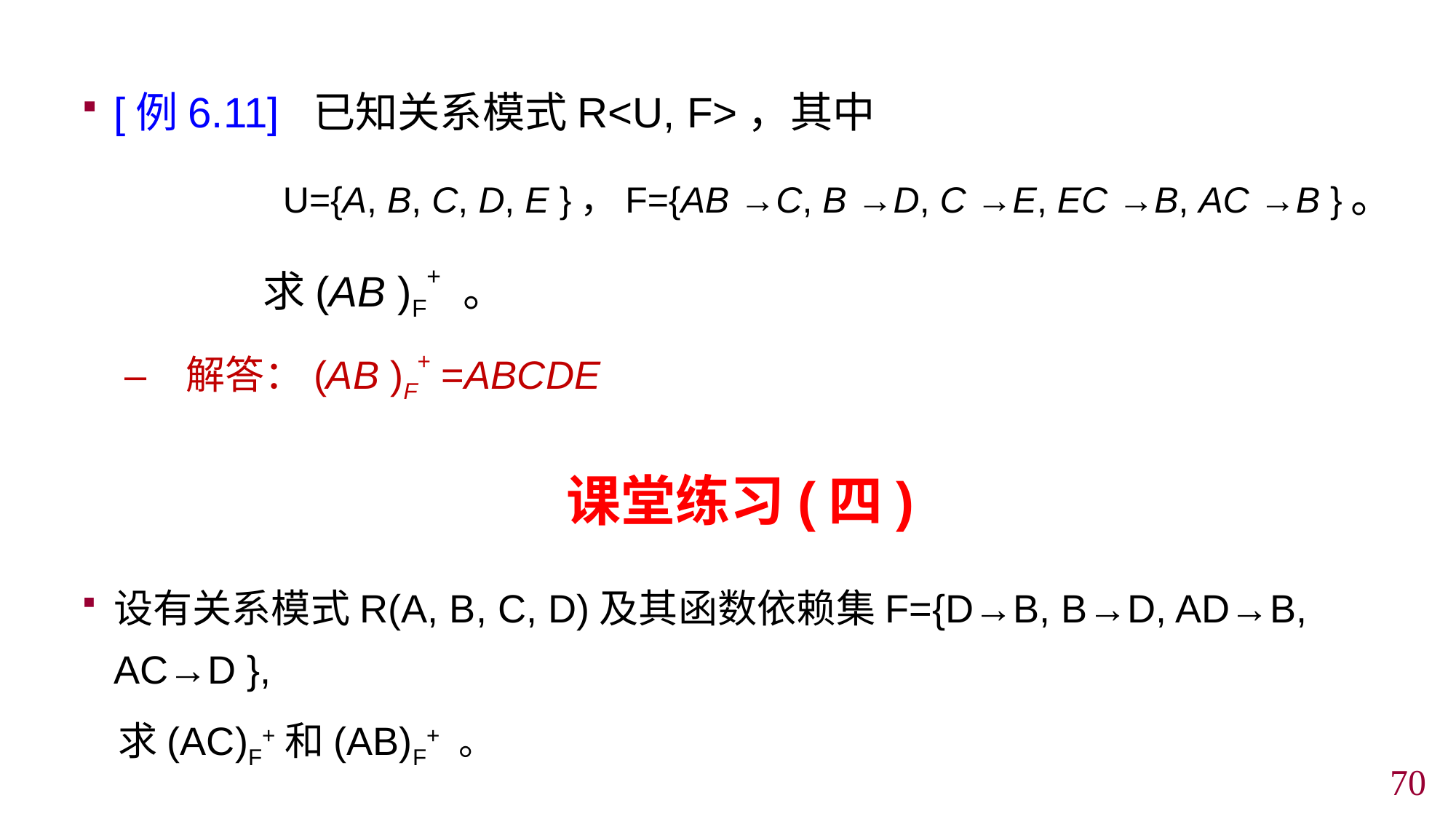

[例6.11]  已知关系模式R<U, F>，其中
                 U={A, B, C, D, E }，F={AB →C, B →D, C →E, EC →B, AC →B }。
	         求(AB )F+ 。
 解答：(AB )F+ =ABCDE

课堂练习(四)

设有关系模式R(A, B, C, D)及其函数依赖集F={D→B, B→D, AD→B, AC→D },
   求(AC)F+和(AB)F+ 。
70